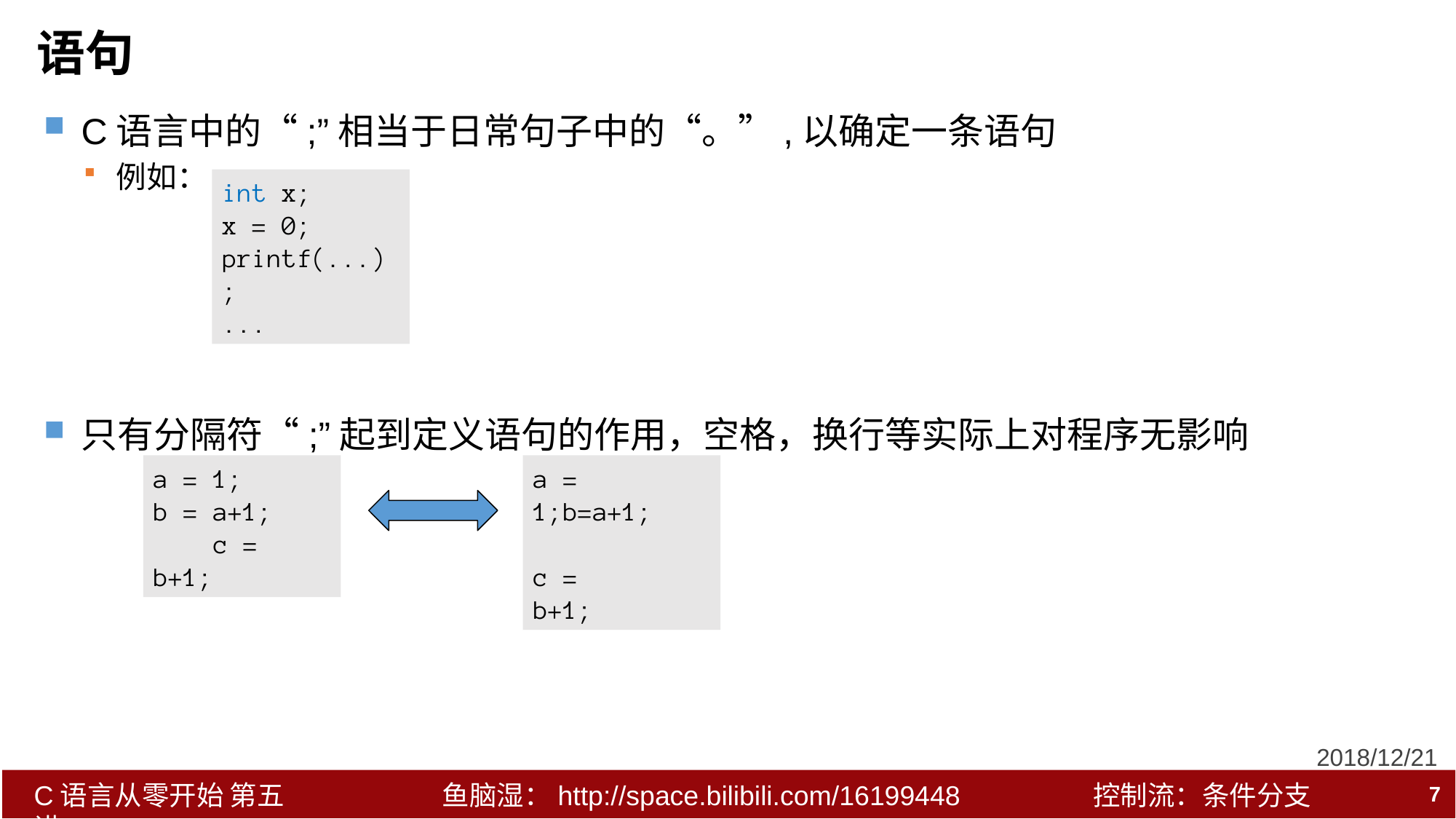

# 语句
C语言中的“;”相当于日常句子中的“。”,以确定一条语句
例如：

只有分隔符“;”起到定义语句的作用，空格，换行等实际上对程序无影响

int x;
x = 0;
printf(...);
...
a = 1;
b = a+1;
    c = b+1;
a = 1;b=a+1;

c =
b+1;

2018/12/21
7